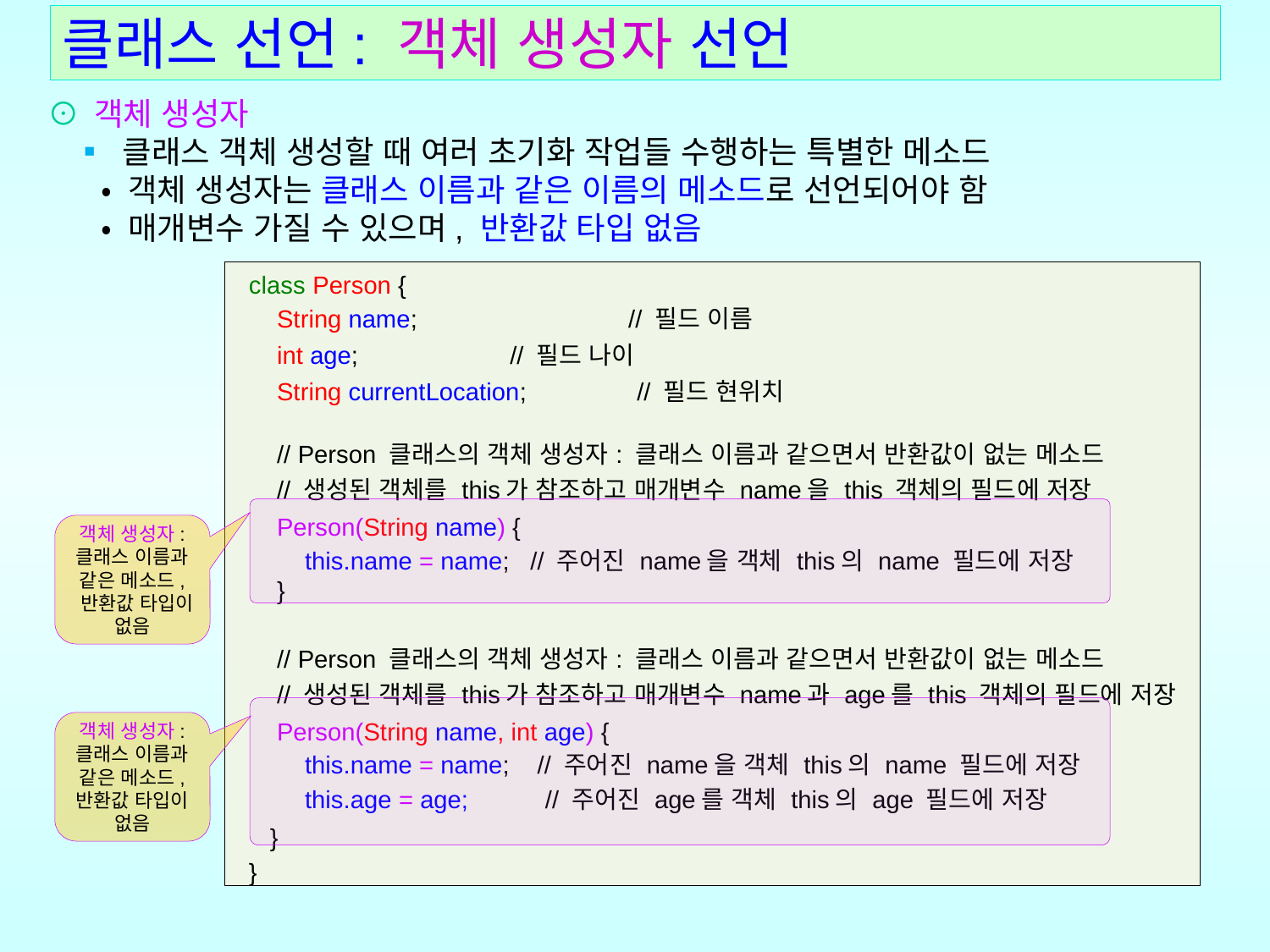

# 클래스 선언: 객체 생성자 선언
⊙ 객체 생성자
   ▪ 클래스 객체 생성할 때 여러 초기화 작업들 수행하는 특별한 메소드
      • 객체 생성자는 클래스 이름과 같은 이름의 메소드로 선언되어야 함
      • 매개변수 가질 수 있으며, 반환값 타입 없음
| class Person { String name; // 필드 이름 int age; // 필드 나이 String currentLocation; // 필드 현위치 // Person 클래스의 객체 생성자: 클래스 이름과 같으면서 반환값이 없는 메소드 // 생성된 객체를 this가 참조하고 매개변수 name을 this 객체의 필드에 저장 Person(String name) { this.name = name; // 주어진 name을 객체 this의 name 필드에 저장 } // Person 클래스의 객체 생성자: 클래스 이름과 같으면서 반환값이 없는 메소드 // 생성된 객체를 this가 참조하고 매개변수 name과 age를 this 객체의 필드에 저장 Person(String name, int age) { this.name = name; // 주어진 name을 객체 this의 name 필드에 저장 this.age = age; // 주어진 age를 객체 this의 age 필드에 저장 } } |
| --- |

객체 생성자:
클래스 이름과 같은 메소드,
 반환값 타입이 없음

객체 생성자:
클래스 이름과 같은 메소드,
반환값 타입이 없음